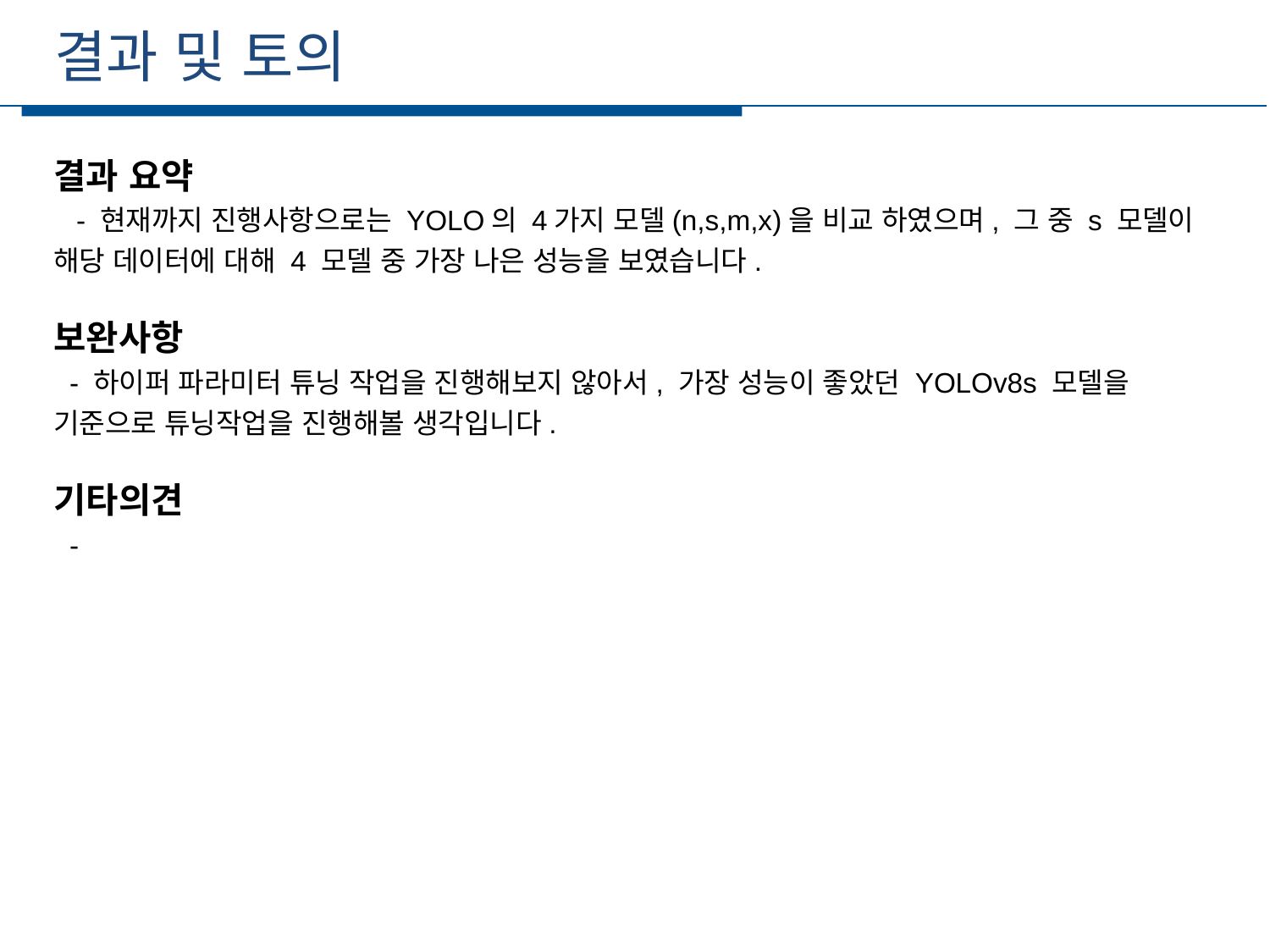

결과 및 토의
세부일정

결과 요약
  - 현재까지 진행사항으로는 YOLO의 4가지 모델(n,s,m,x)을 비교 하였으며, 그 중 s 모델이 해당 데이터에 대해 4 모델 중 가장 나은 성능을 보였습니다.

보완사항
  - 하이퍼 파라미터 튜닝 작업을 진행해보지 않아서, 가장 성능이 좋았던 YOLOv8s 모델을 기준으로 튜닝작업을 진행해볼 생각입니다.

기타의견
  -